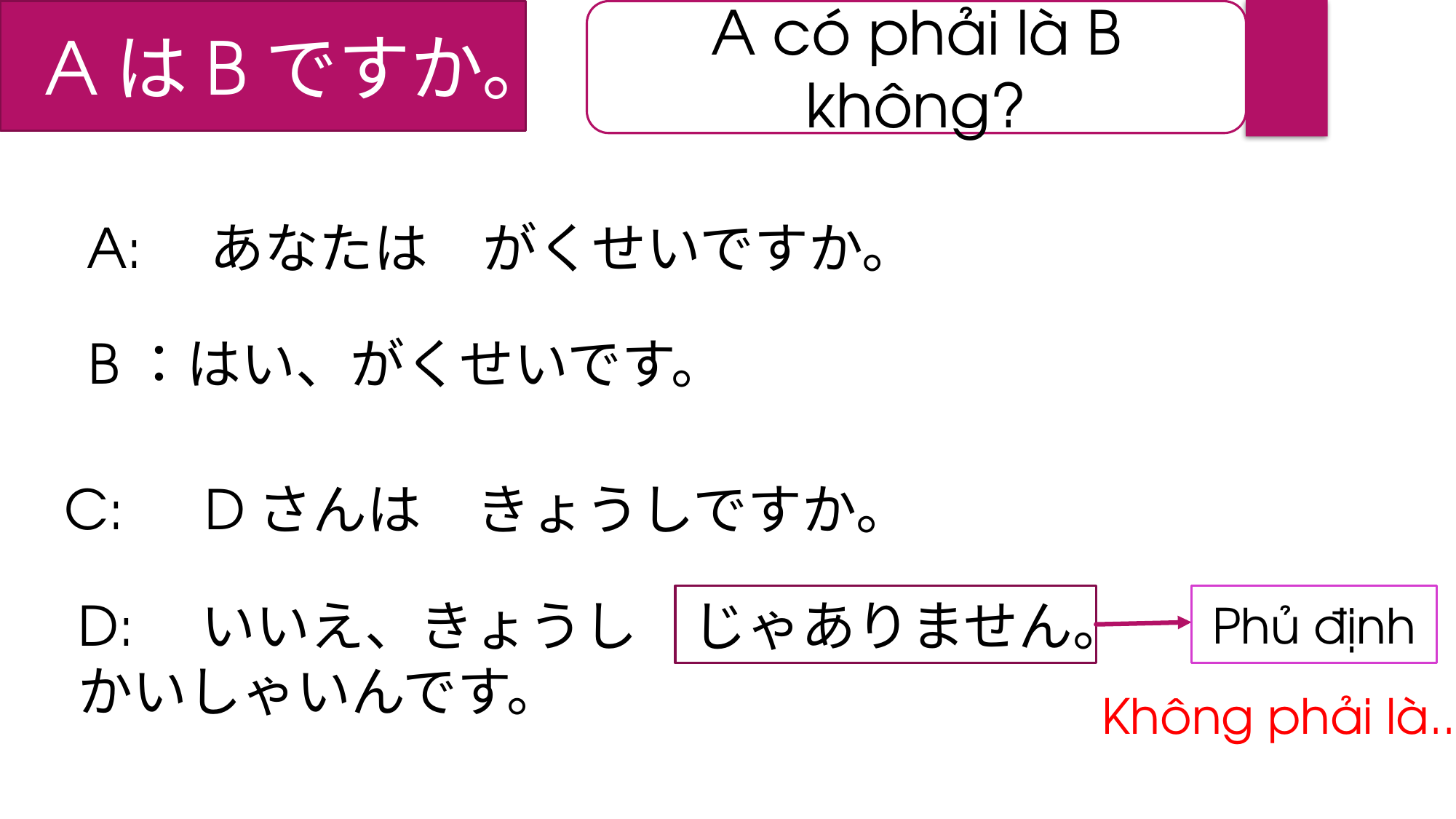

AはBですか。
A có phải là B không?
A:　あなたは　がくせいですか。
B：はい、がくせいです。
C:　Dさんは　きょうしですか。
D:　いいえ、きょうし　じゃありません。
かいしゃいんです。

Phủ định
Không phải là...